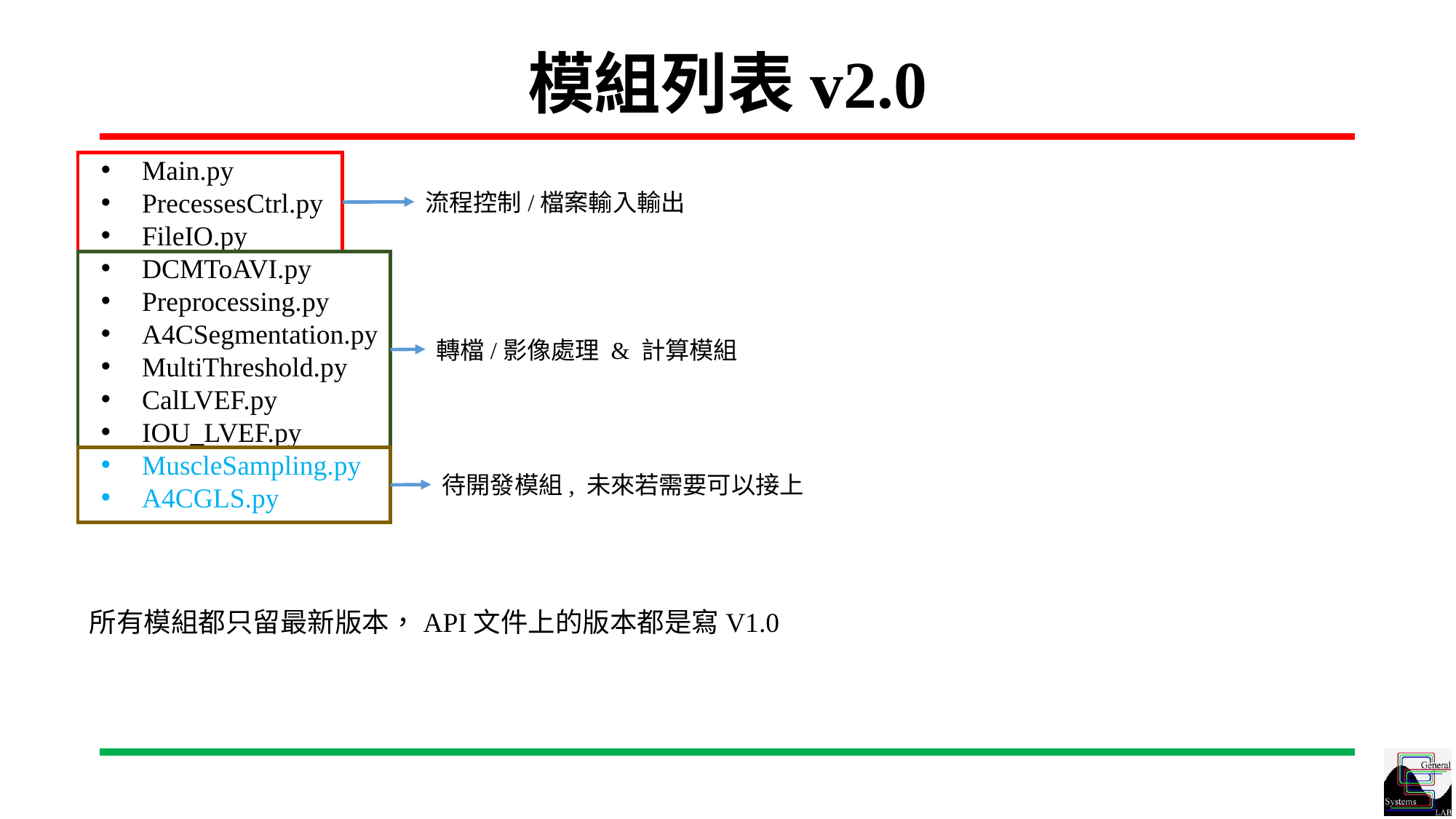

# 模組列表v2.0
Main.py
PrecessesCtrl.py
FileIO.py
DCMToAVI.py
Preprocessing.py
A4CSegmentation.py
MultiThreshold.py
CalLVEF.py
IOU_LVEF.py
MuscleSampling.py
A4CGLS.py

流程控制/檔案輸入輸出

轉檔/影像處理 & 計算模組

待開發模組, 未來若需要可以接上
所有模組都只留最新版本，API文件上的版本都是寫V1.0